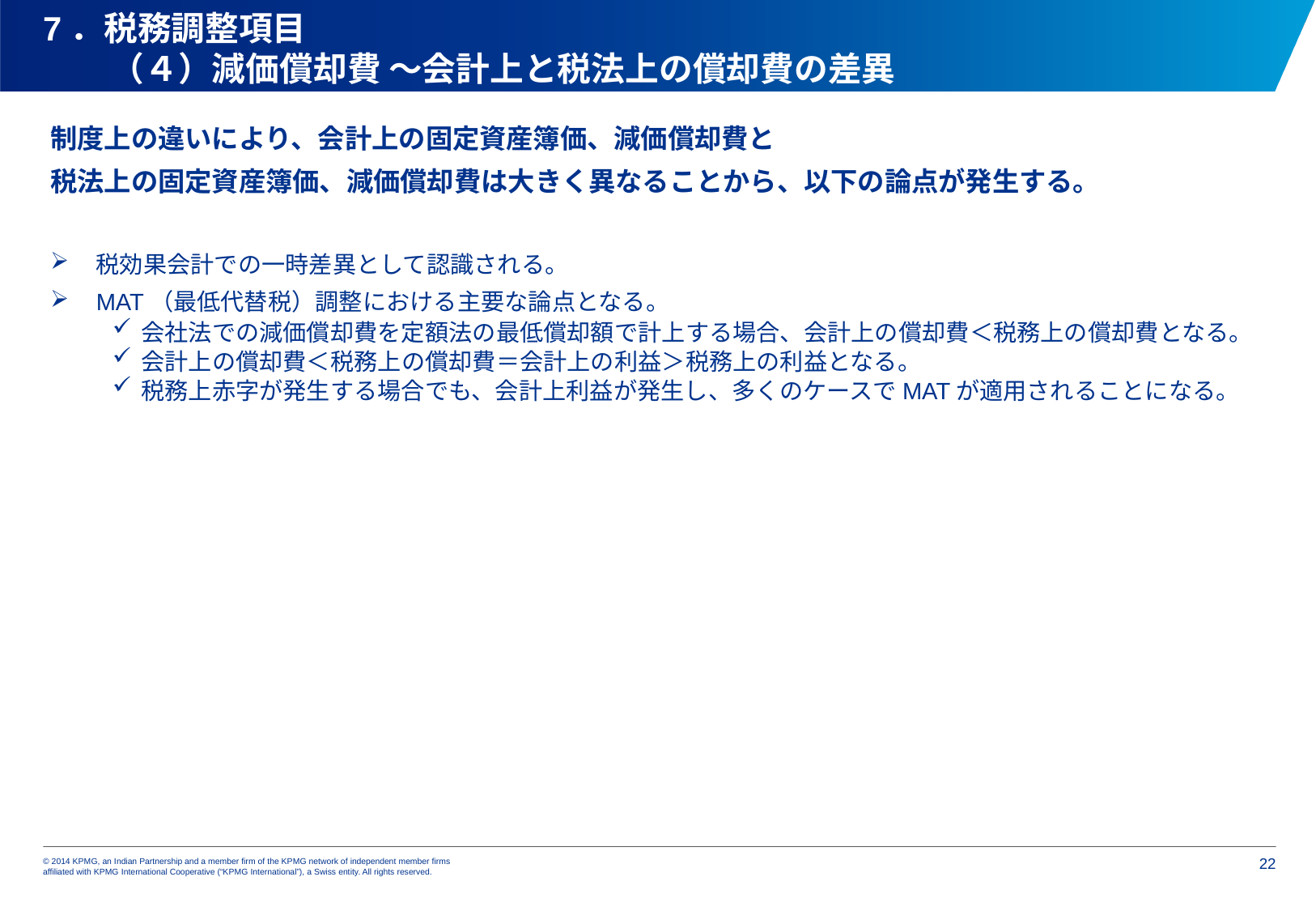

# 7．税務調整項目 　　（４）減価償却費 ～会計上と税法上の償却費の差異
制度上の違いにより、会計上の固定資産簿価、減価償却費と
税法上の固定資産簿価、減価償却費は大きく異なることから、以下の論点が発生する。

税効果会計での一時差異として認識される。
MAT（最低代替税）調整における主要な論点となる。
会社法での減価償却費を定額法の最低償却額で計上する場合、会計上の償却費＜税務上の償却費となる。
会計上の償却費＜税務上の償却費＝会計上の利益＞税務上の利益となる。
税務上赤字が発生する場合でも、会計上利益が発生し、多くのケースでMATが適用されることになる。
22